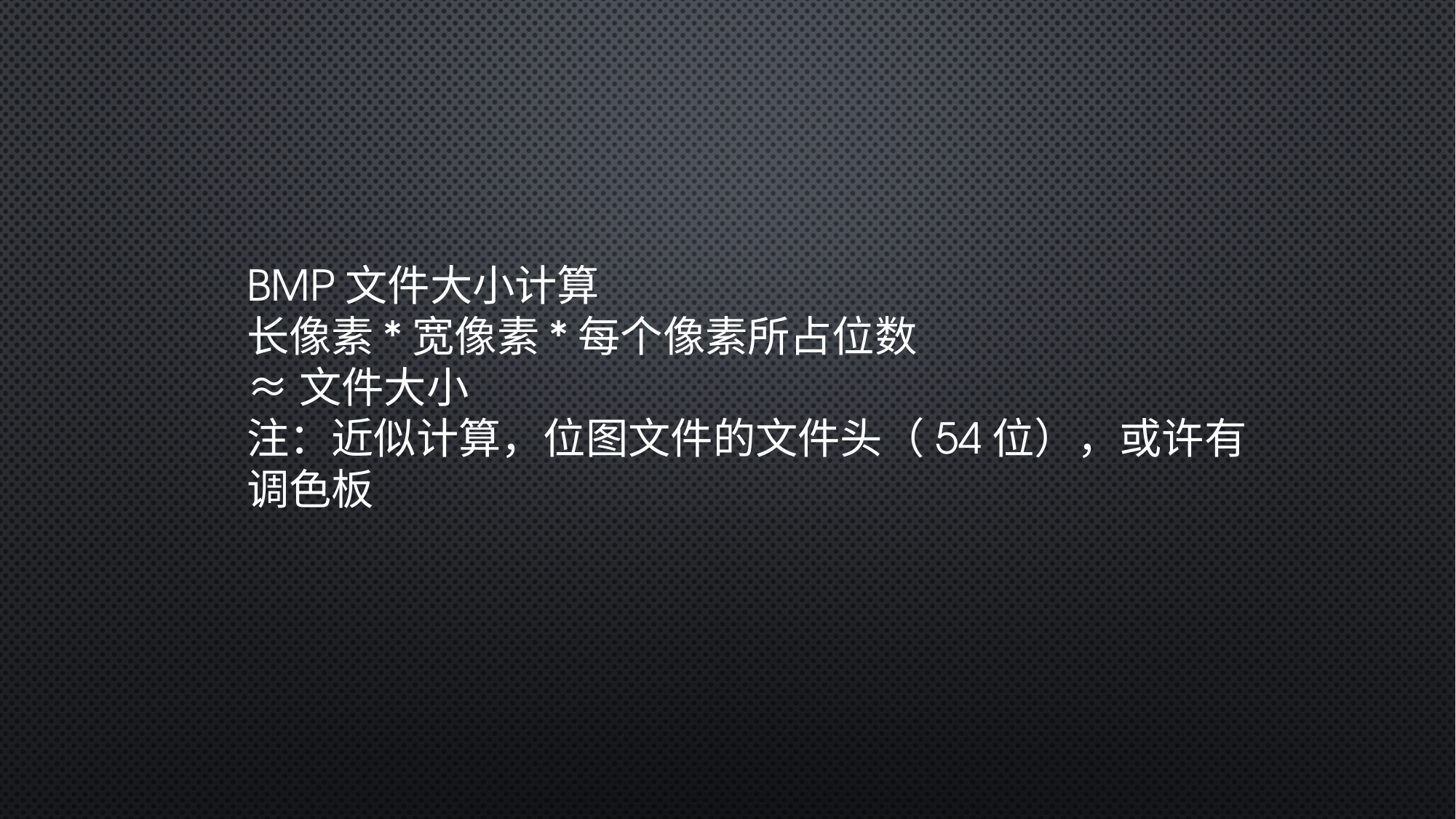

BMP文件大小计算
长像素*宽像素*每个像素所占位数
≈文件大小
注：近似计算，位图文件的文件头（54位），或许有调色板